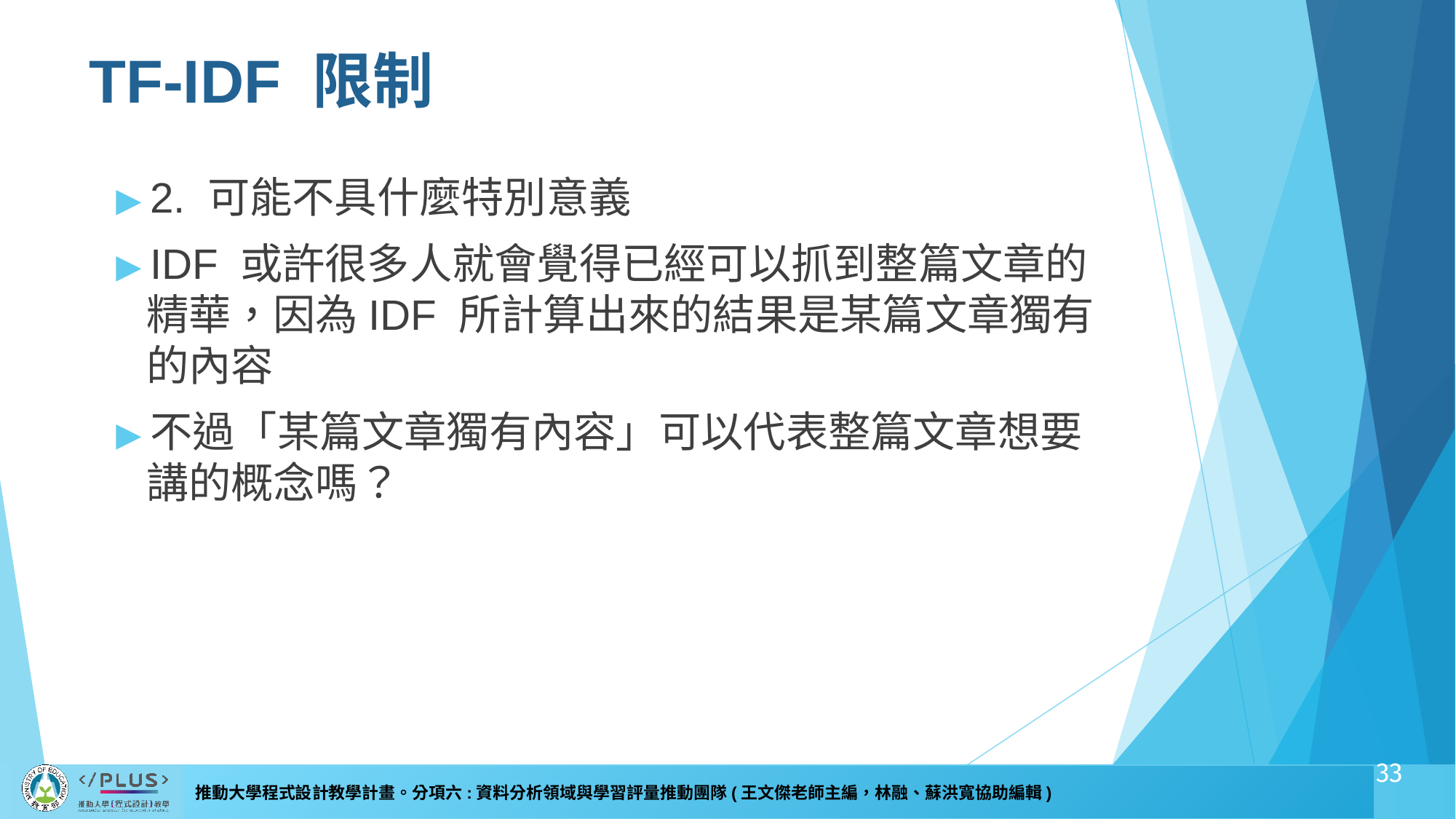

# TF-IDF 限制
2. 可能不具什麼特別意義
IDF 或許很多人就會覺得已經可以抓到整篇文章的精華，因為IDF 所計算出來的結果是某篇文章獨有的內容
不過「某篇文章獨有內容」可以代表整篇文章想要講的概念嗎？

33